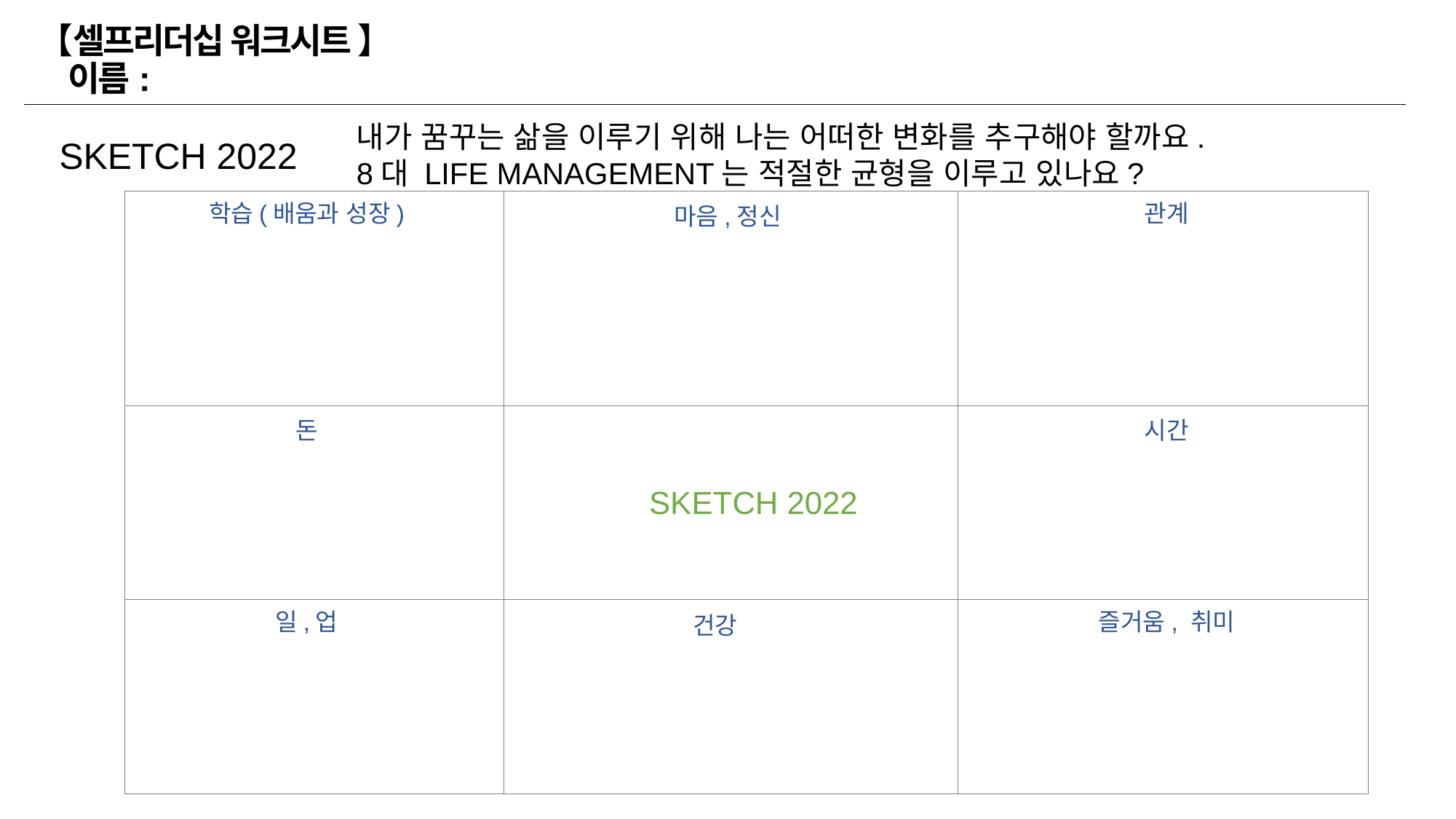

【셀프리더십 워크시트 】                                                                                                                             이름:
내가 꿈꾸는 삶을 이루기 위해 나는 어떠한 변화를 추구해야 할까요.
8대 LIFE MANAGEMENT는 적절한 균형을 이루고 있나요?
SKETCH 2022
|  |  |  |
| --- | --- | --- |
|  | SKETCH 2022 |  |
|  |  |  |
학습(배움과 성장)
관계
마음,정신
돈
시간
일,업
즐거움, 취미
건강